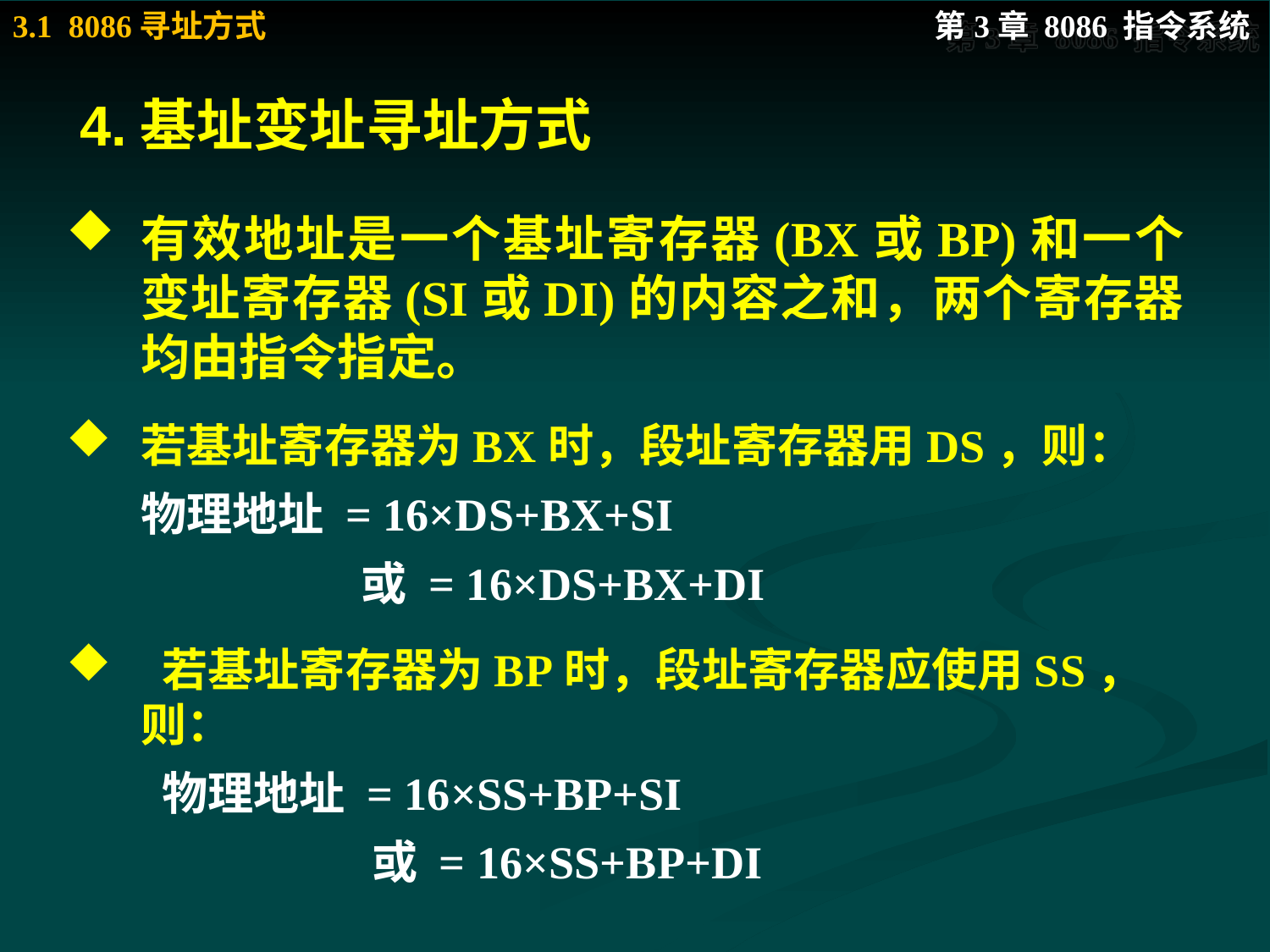

# 4.基址变址寻址方式
有效地址是一个基址寄存器(BX或BP)和一个变址寄存器(SI或DI)的内容之和，两个寄存器均由指令指定。
若基址寄存器为BX时，段址寄存器用DS，则：
	物理地址 = 16×DS+BX+SI
		        或 = 16×DS+BX+DI
 若基址寄存器为BP时，段址寄存器应使用SS，则：
	 物理地址 = 16×SS+BP+SI
		         或 = 16×SS+BP+DI